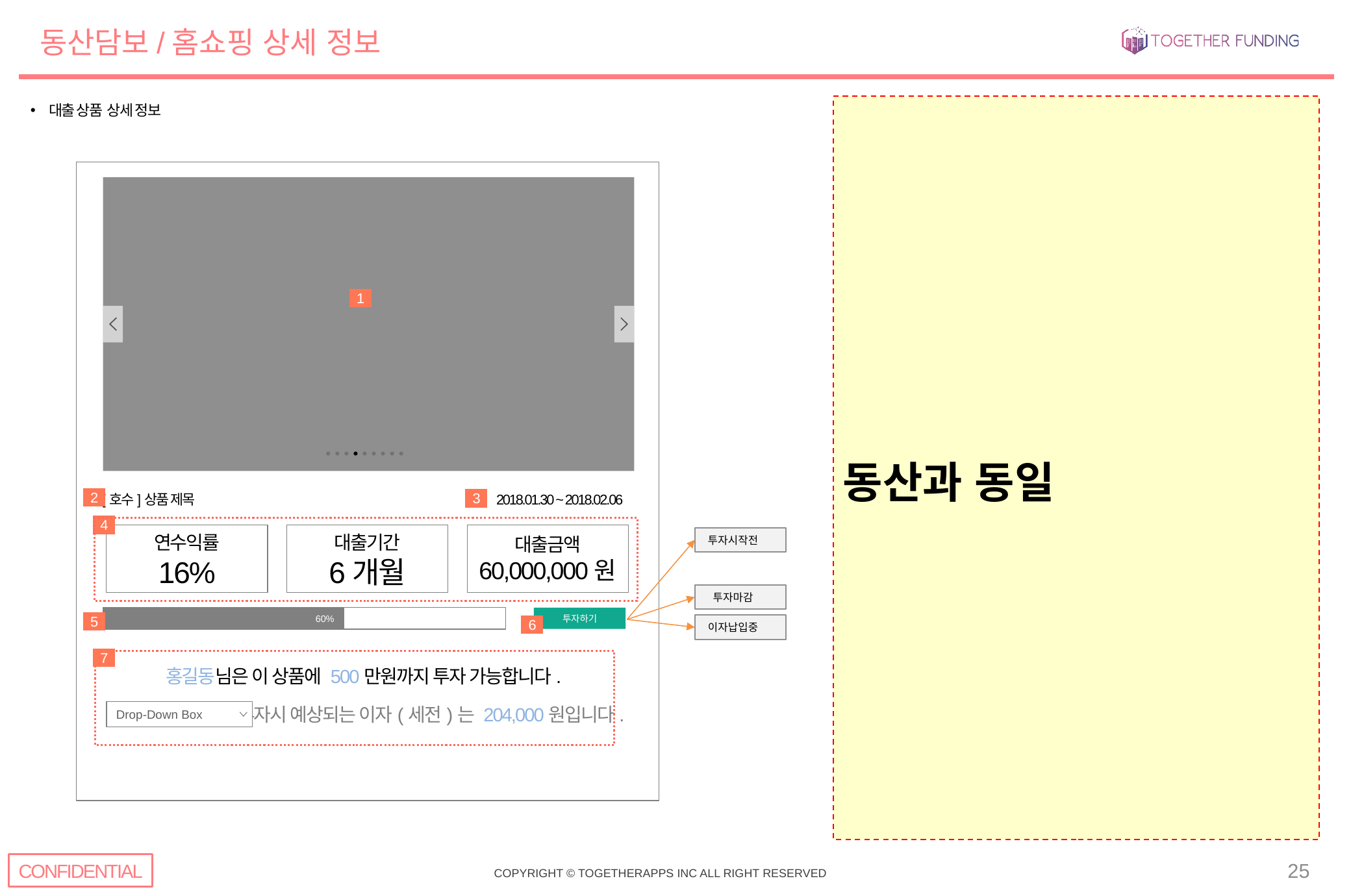

# 동산담보/홈쇼핑 상세 정보
대출 상품  상세 정보
동산과 동일

1

2

3

[호수]상품 제목
2018.01.30 ~ 2018.02.06
4

연수익률
16%
대출기간
6개월
투자시작전
대출금액
60,000,000원
투자마감
5

60%
투자하기
6

이자납입중
7

홍길동님은 이 상품에 500만원까지 투자 가능합니다.
투자시 예상되는 이자(세전)는 204,000원입니다.
Drop-Down Box

25